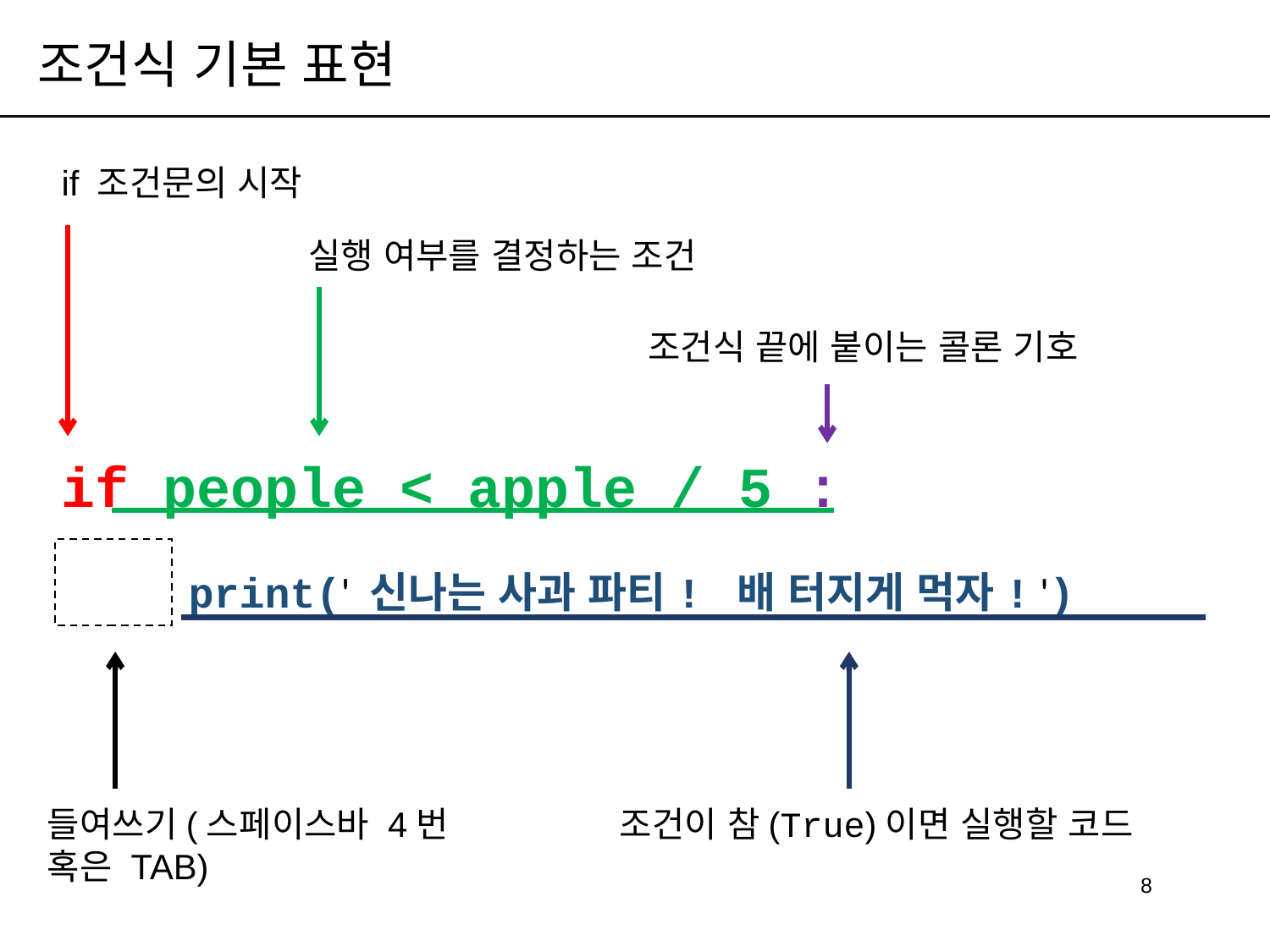

# 조건식 기본 표현
if 조건문의 시작

실행 여부를 결정하는 조건

조건식 끝에 붙이는 콜론 기호

if people < apple / 5 :
	print(' 신나는 사과 파티! 배 터지게 먹자! ')

들여쓰기(스페이스바 4번 혹은 TAB)
조건이 참(True)이면 실행할 코드
8